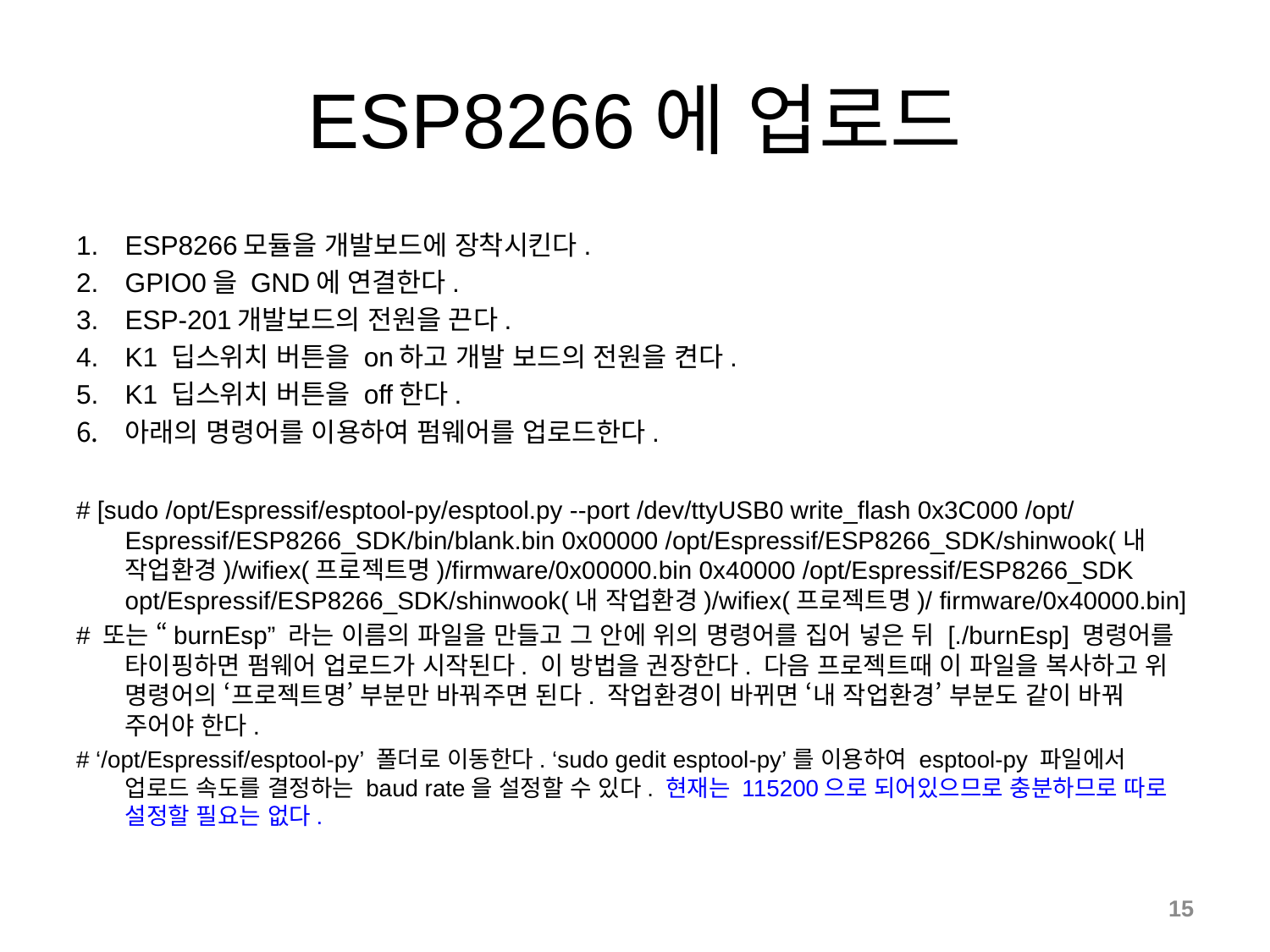

# ESP8266에 업로드
ESP8266모듈을 개발보드에 장착시킨다.
GPIO0을 GND에 연결한다.
ESP-201개발보드의 전원을 끈다.
K1 딥스위치 버튼을 on하고 개발 보드의 전원을 켠다.
K1 딥스위치 버튼을 off한다.
아래의 명령어를 이용하여 펌웨어를 업로드한다.

# [sudo /opt/Espressif/esptool-py/esptool.py --port /dev/ttyUSB0 write_flash 0x3C000 /opt/Espressif/ESP8266_SDK/bin/blank.bin 0x00000 /opt/Espressif/ESP8266_SDK/shinwook(내 작업환경)/wifiex(프로젝트명)/firmware/0x00000.bin 0x40000 /opt/Espressif/ESP8266_SDK opt/Espressif/ESP8266_SDK/shinwook(내 작업환경)/wifiex(프로젝트명)/ firmware/0x40000.bin]
# 또는 “burnEsp” 라는 이름의 파일을 만들고 그 안에 위의 명령어를 집어 넣은 뒤 [./burnEsp] 명령어를 타이핑하면 펌웨어 업로드가 시작된다. 이 방법을 권장한다. 다음 프로젝트때 이 파일을 복사하고 위 명령어의 ‘프로젝트명’ 부분만 바꿔주면 된다. 작업환경이 바뀌면 ‘내 작업환경’ 부분도 같이 바꿔 주어야 한다.
# ‘/opt/Espressif/esptool-py’ 폴더로 이동한다. ‘sudo gedit esptool-py’를 이용하여 esptool-py 파일에서 업로드 속도를 결정하는 baud rate을 설정할 수 있다. 현재는 115200으로 되어있으므로 충분하므로 따로 설정할 필요는 없다.

15